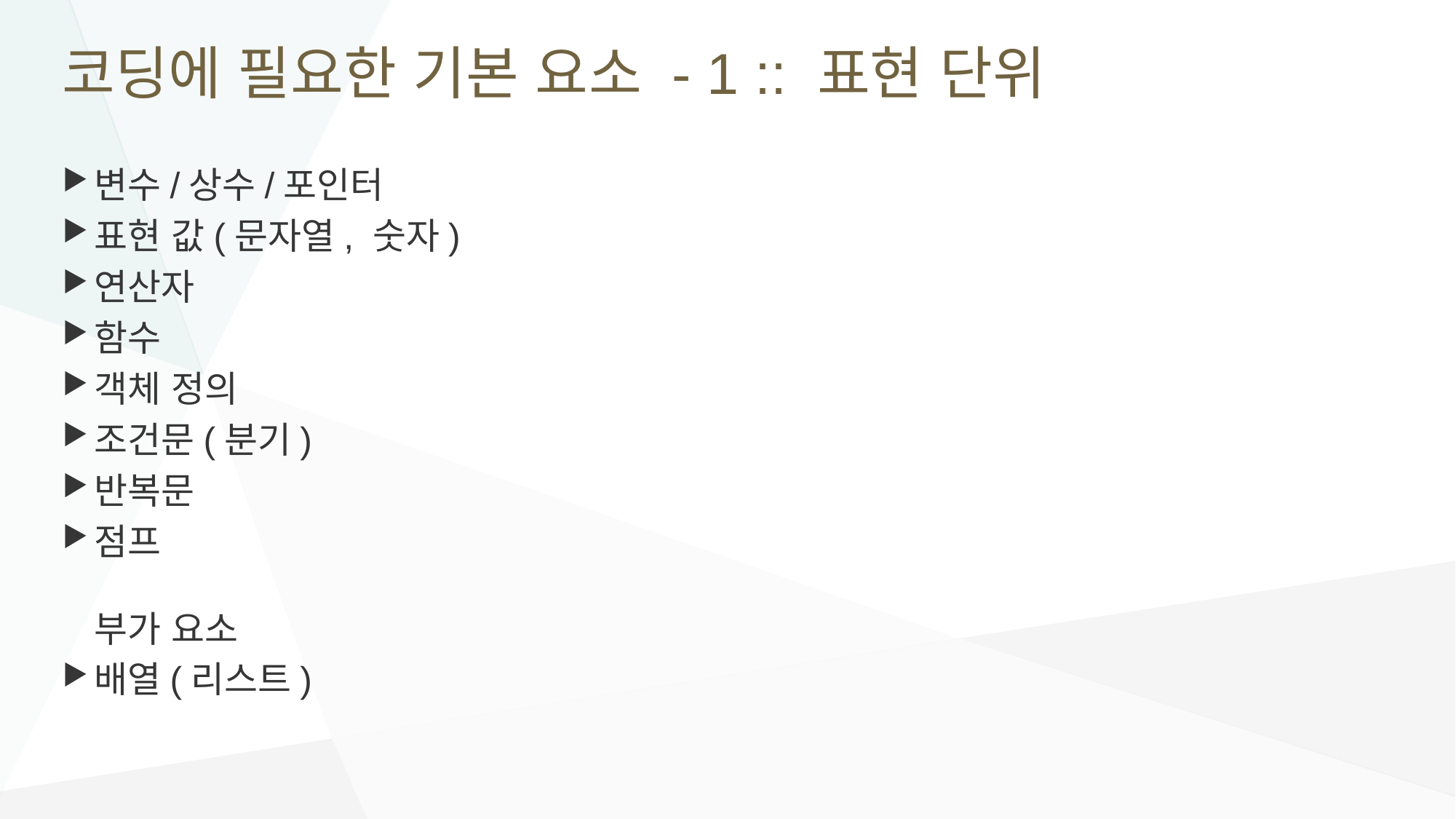

# 코딩에 필요한 기본 요소 - 1 :: 표현 단위
변수/상수/포인터
표현 값(문자열, 숫자)
연산자
함수
객체 정의
조건문(분기)
반복문
점프
부가 요소
배열(리스트)